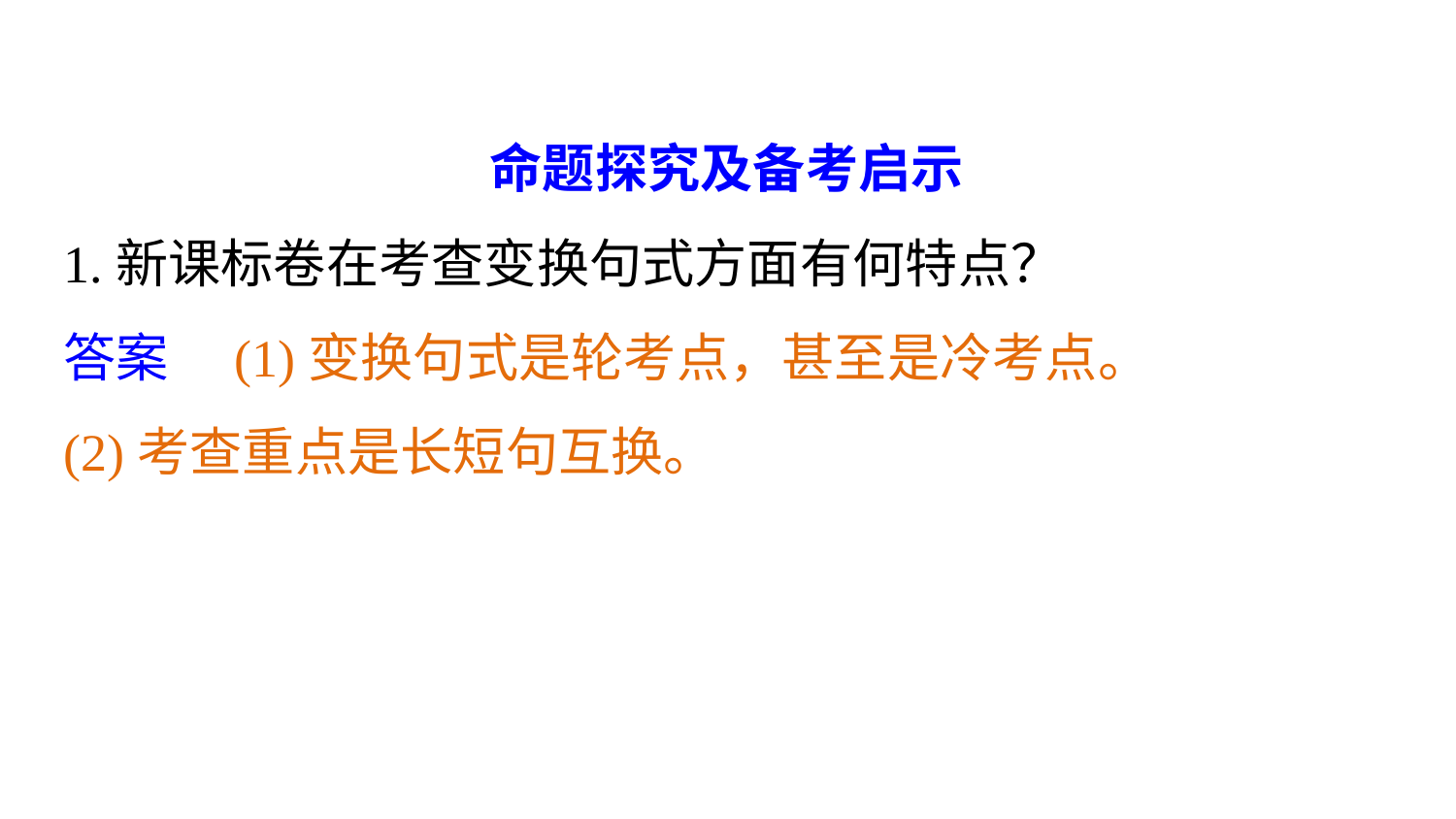

命题探究及备考启示
1.新课标卷在考查变换句式方面有何特点？
答案　(1)变换句式是轮考点，甚至是冷考点。
(2)考查重点是长短句互换。